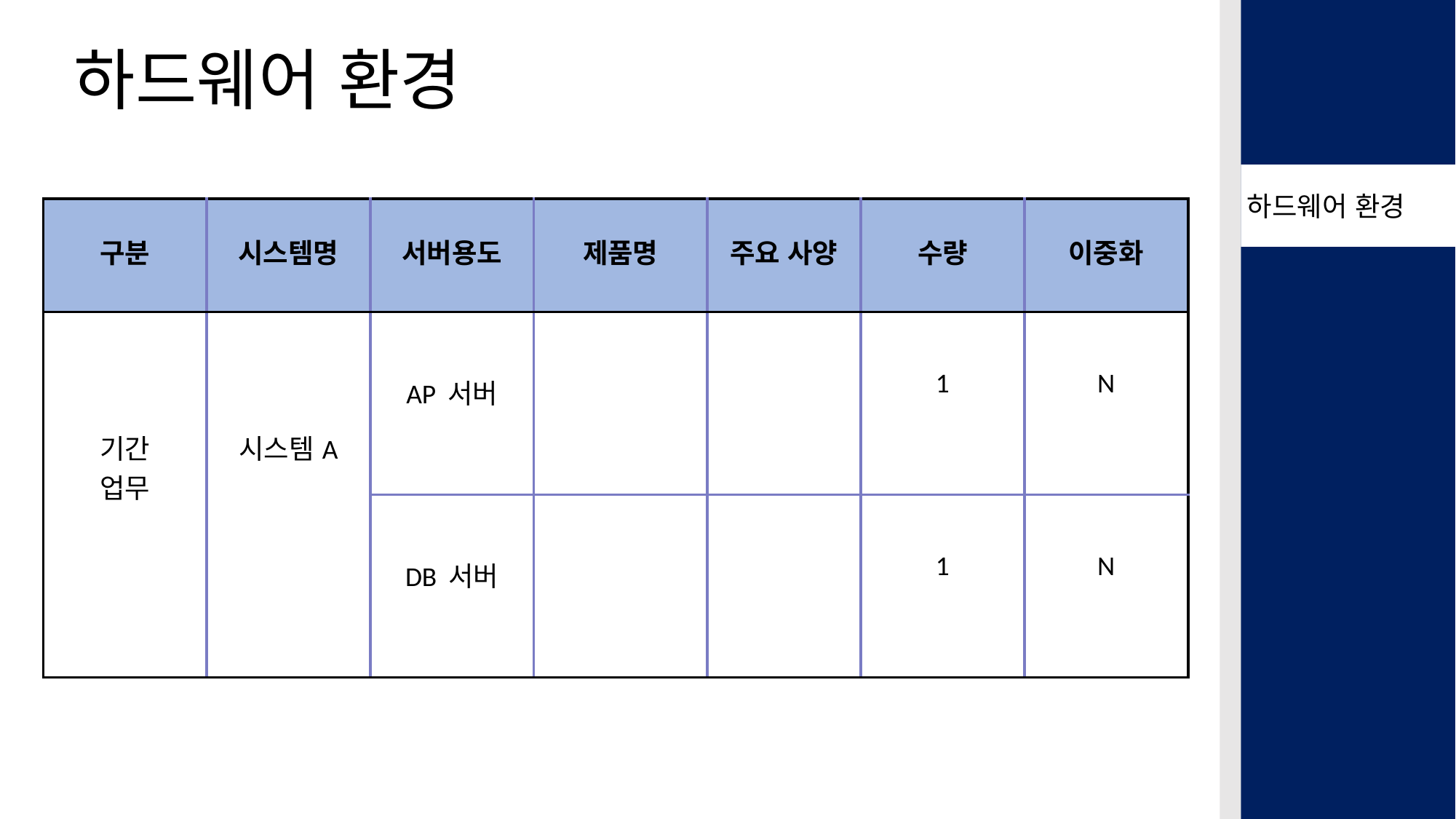

하드웨어 환경

하드웨어 환경
| 구분 | 시스템명 | 서버용도 | 제품명 | 주요 사양 | 수량 | 이중화 |
| --- | --- | --- | --- | --- | --- | --- |
| 기간 업무 | 시스템A | AP 서버 |  |  | 1 | N |
|  |  | DB 서버 |  |  | 1 | N |